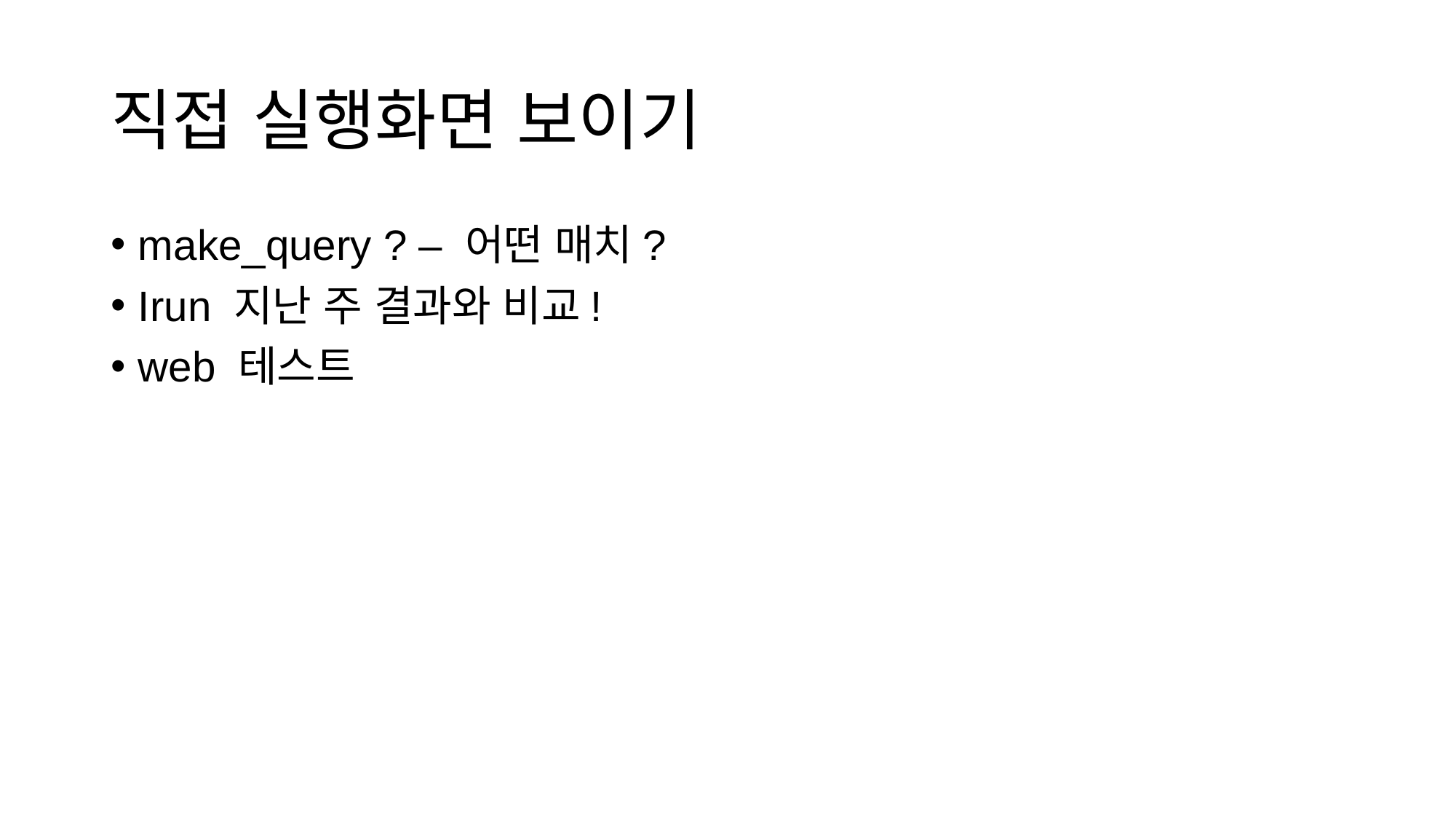

# 직접 실행화면 보이기
make_query ? – 어떤 매치?
Irun 지난 주 결과와 비교!
web 테스트